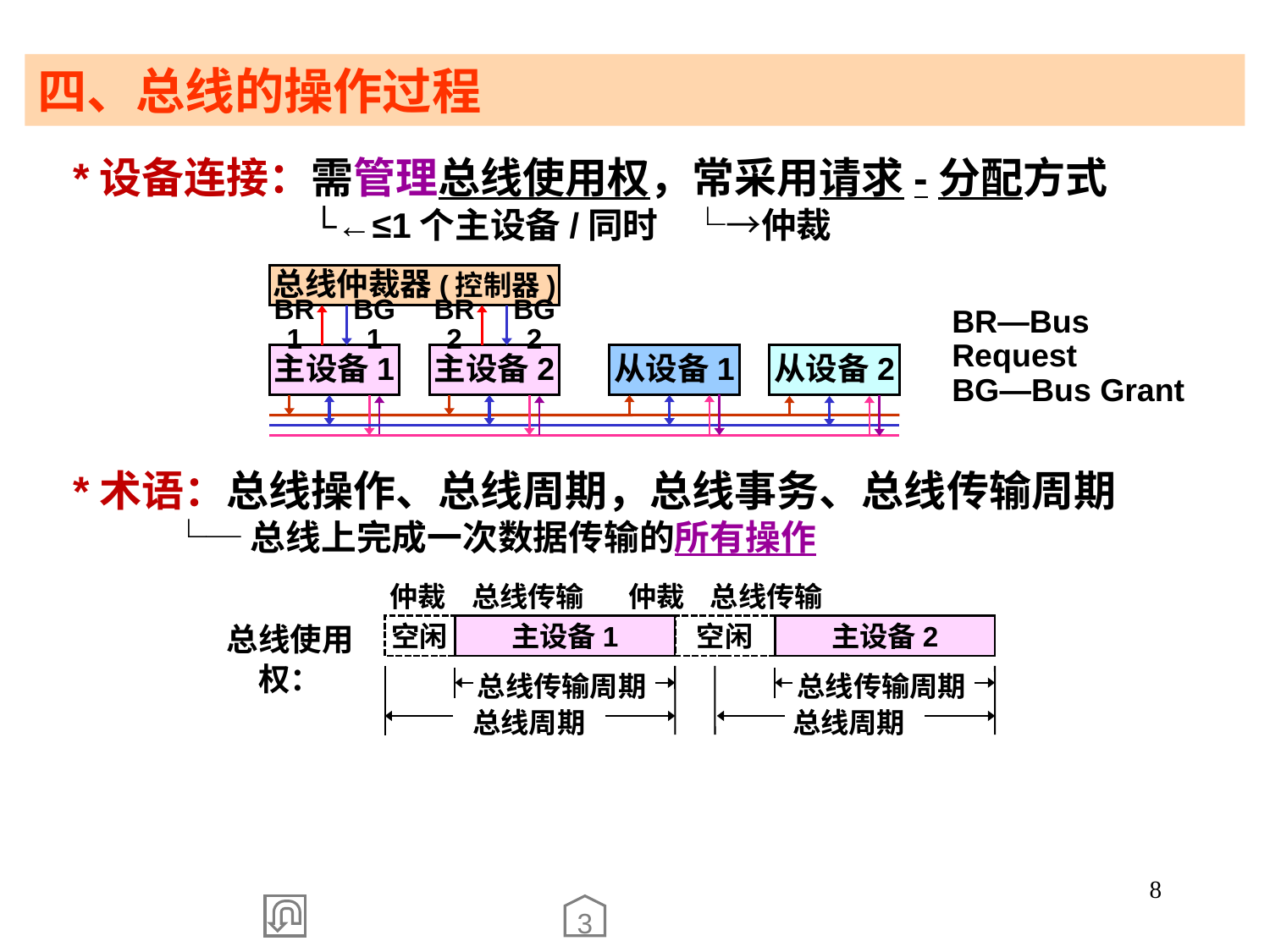

四、总线的操作过程
   *设备连接：需管理总线使用权，常采用请求-分配方式
                          └←≤1个主设备/同时    └→仲裁
总线仲裁器(控制器)
BR1
BG1
BR2
BG2
BR—Bus Request
BG—Bus Grant
主设备1
主设备2
从设备1
从设备2
   *术语：总线操作、总线周期，总线事务、总线传输周期
                 └─总线上完成一次数据传输的所有操作
仲裁    总线传输       仲裁    总线传输
空闲
空闲
总线使用权：
主设备1
主设备2
总线传输周期
总线传输周期
总线周期
总线周期
8
3